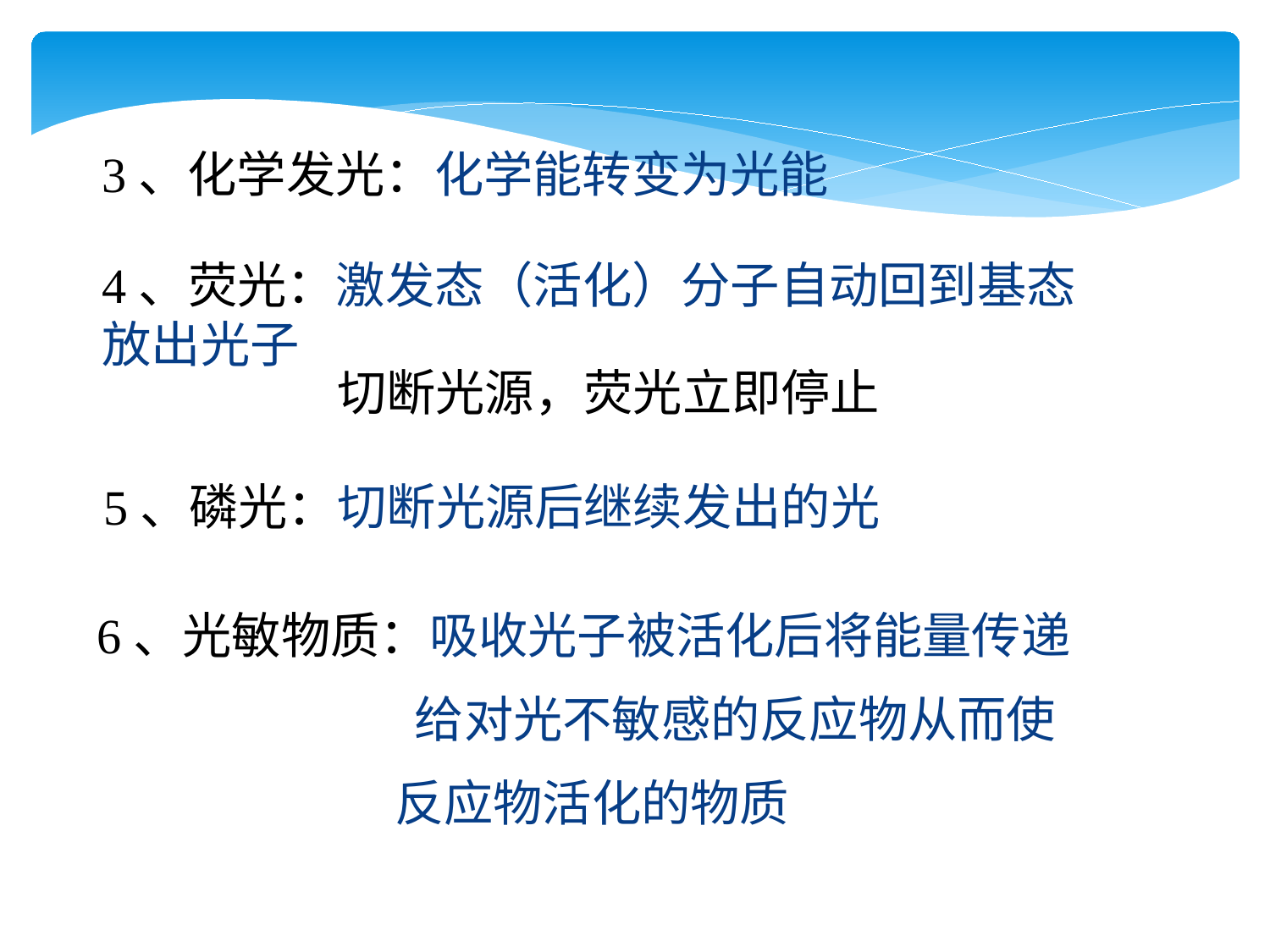

3、化学发光：化学能转变为光能
4、荧光：激发态（活化）分子自动回到基态放出光子
切断光源，荧光立即停止
5、磷光：切断光源后继续发出的光
6、光敏物质：吸收光子被活化后将能量传递
　　　　  　　给对光不敏感的反应物从而使
                          反应物活化的物质